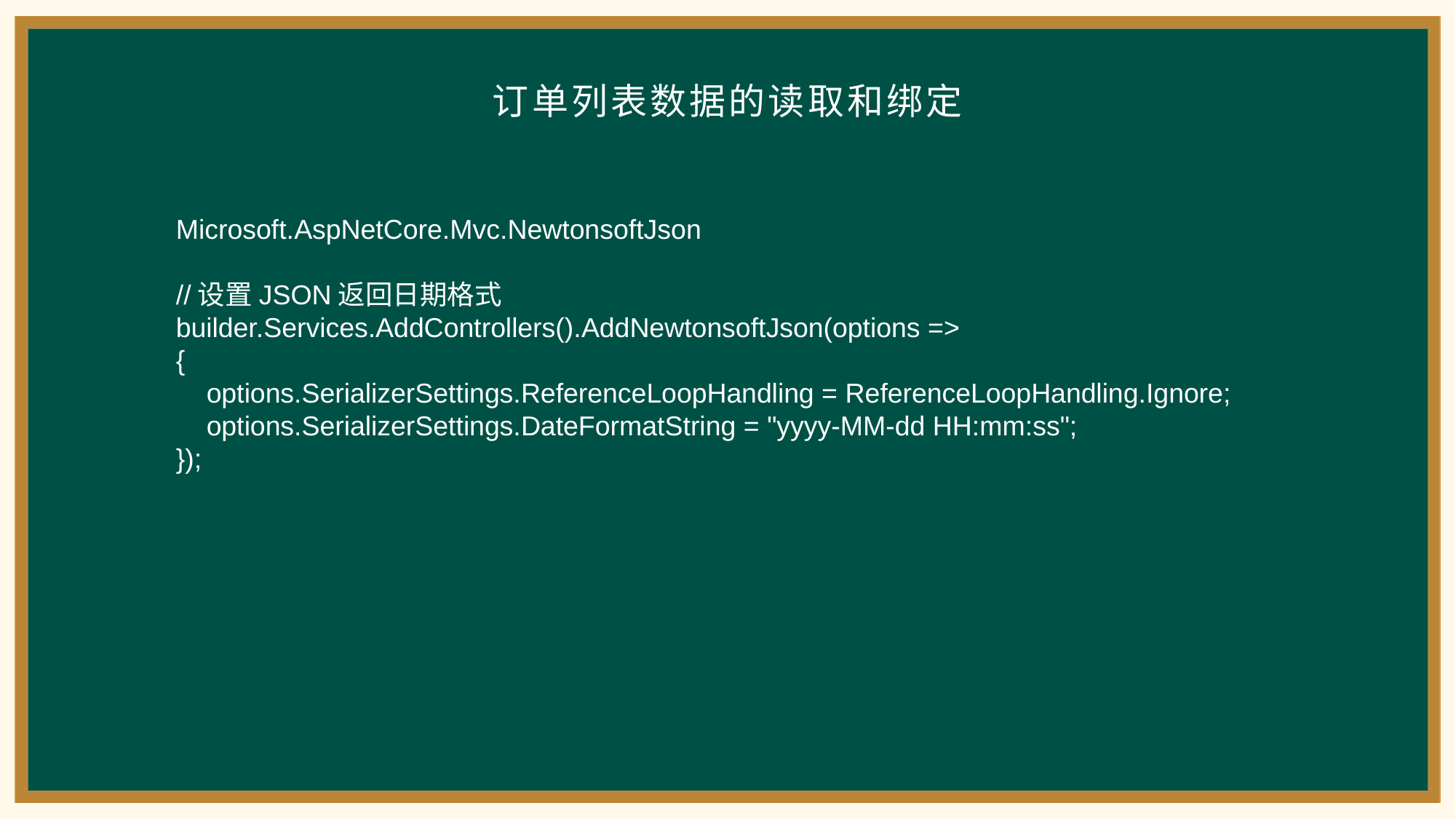

订单列表数据的读取和绑定
Microsoft.AspNetCore.Mvc.NewtonsoftJson

//设置JSON返回日期格式
builder.Services.AddControllers().AddNewtonsoftJson(options =>
{
    options.SerializerSettings.ReferenceLoopHandling = ReferenceLoopHandling.Ignore;
    options.SerializerSettings.DateFormatString = "yyyy-MM-dd HH:mm:ss";
});